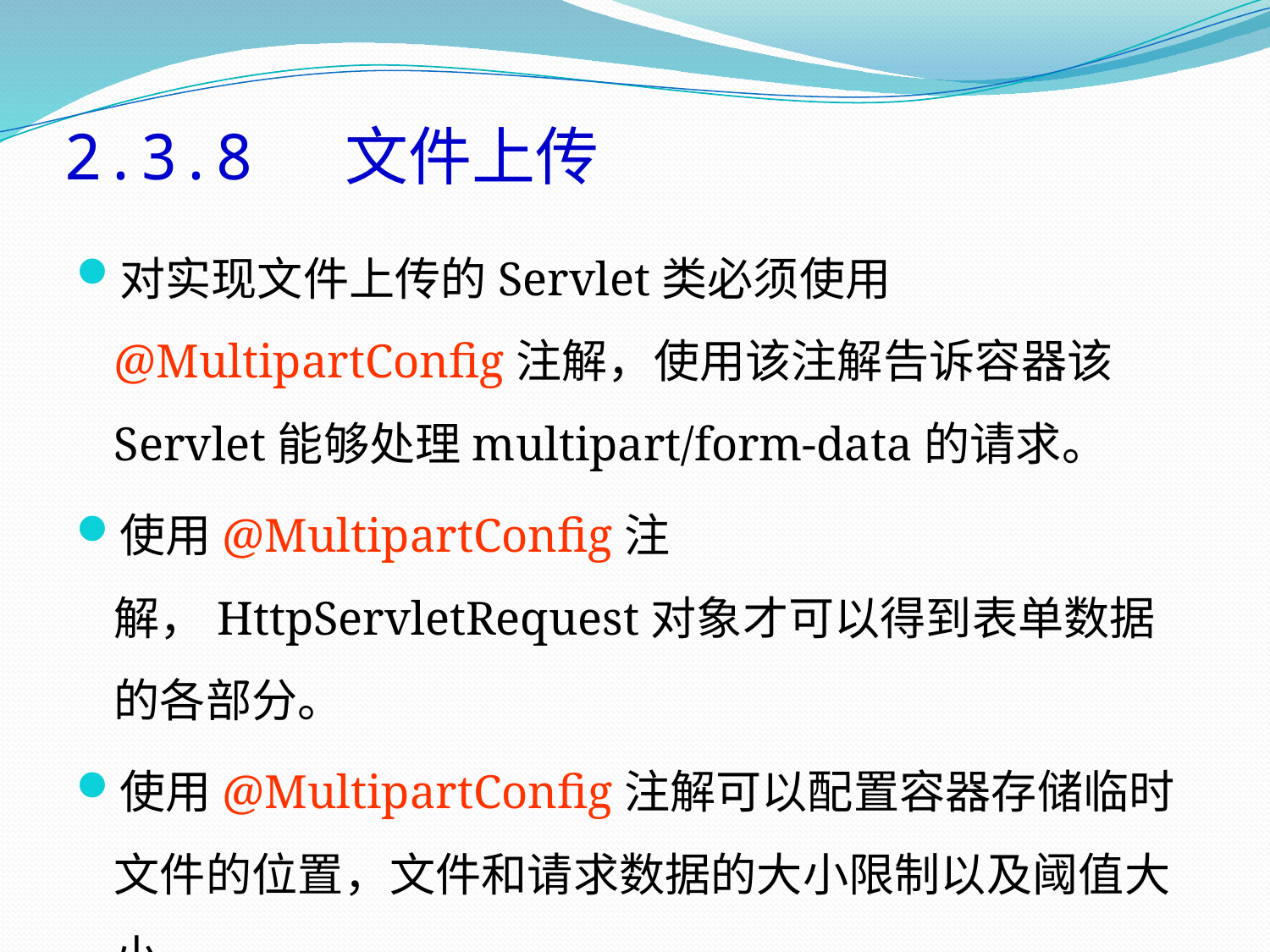

# 2.3.8  文件上传
对实现文件上传的Servlet类必须使用@MultipartConfig注解，使用该注解告诉容器该Servlet能够处理multipart/form-data的请求。
使用@MultipartConfig注解，HttpServletRequest对象才可以得到表单数据的各部分。
使用@MultipartConfig注解可以配置容器存储临时文件的位置，文件和请求数据的大小限制以及阈值大小。